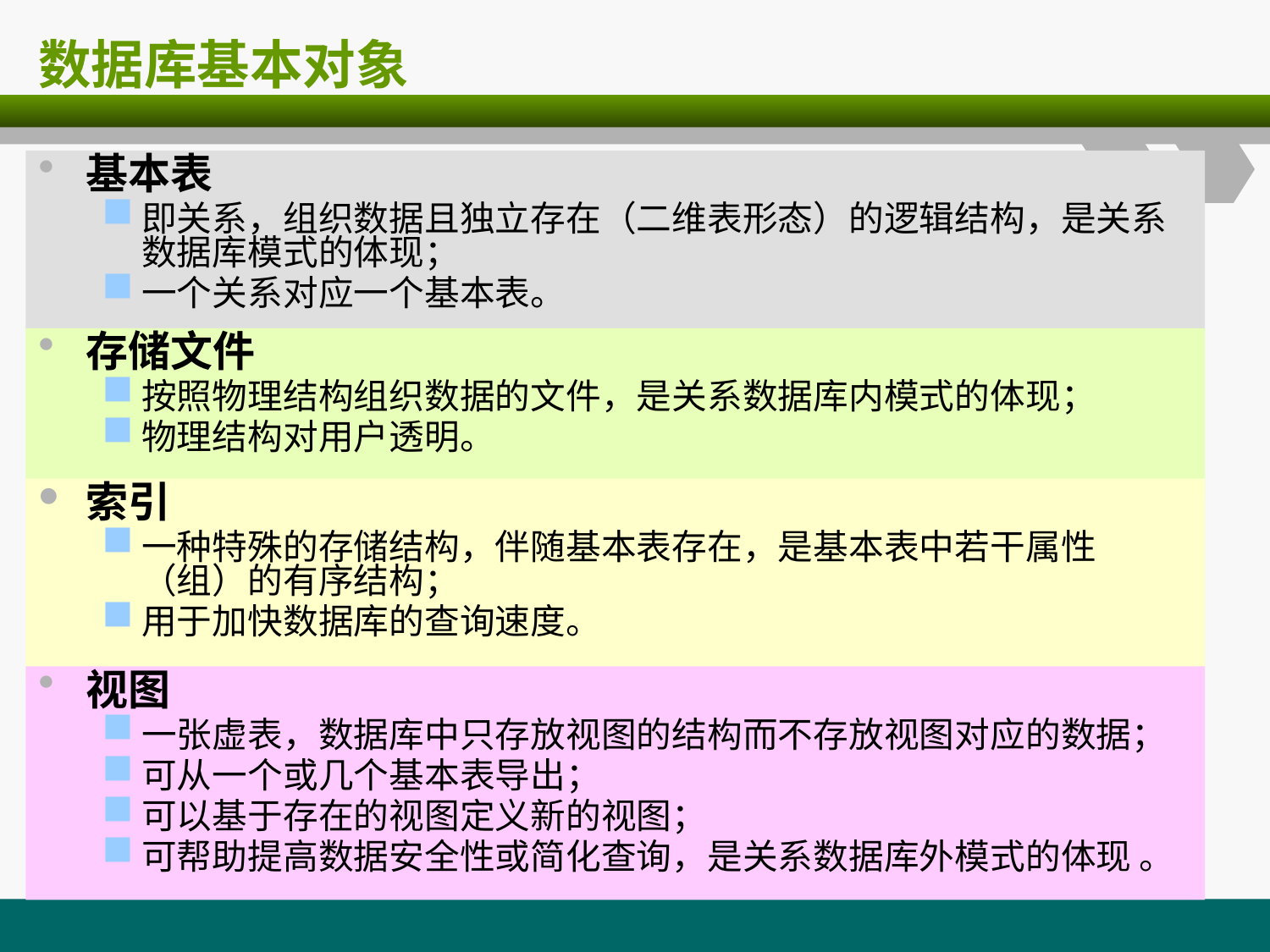

# 数据库基本对象
基本表
即关系，组织数据且独立存在（二维表形态）的逻辑结构，是关系数据库模式的体现；
一个关系对应一个基本表。
存储文件
按照物理结构组织数据的文件，是关系数据库内模式的体现；
物理结构对用户透明。
索引
一种特殊的存储结构，伴随基本表存在，是基本表中若干属性（组）的有序结构；
用于加快数据库的查询速度。
视图
一张虚表，数据库中只存放视图的结构而不存放视图对应的数据；
可从一个或几个基本表导出；
可以基于存在的视图定义新的视图；
可帮助提高数据安全性或简化查询，是关系数据库外模式的体现 。